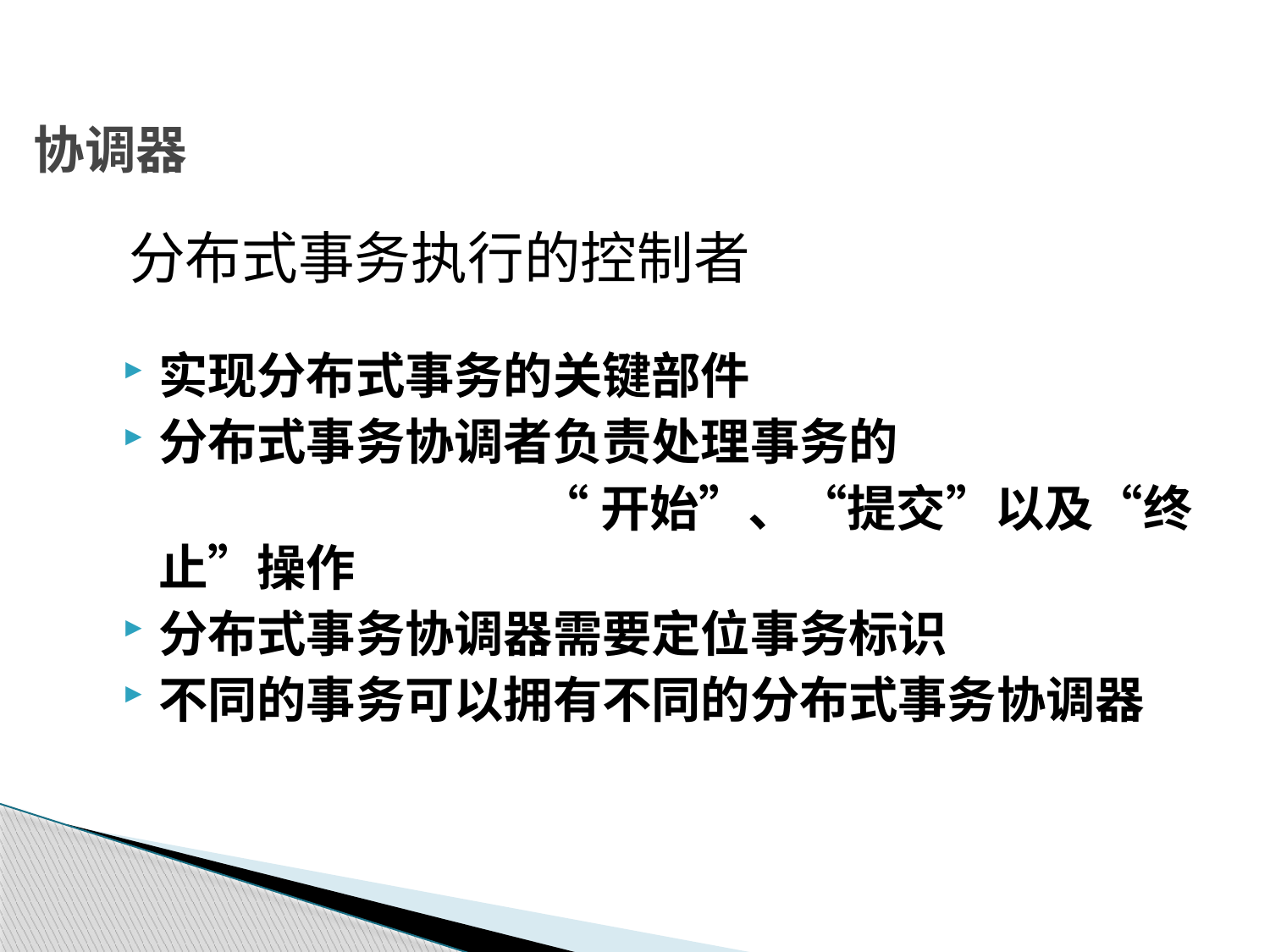

# 协调器
分布式事务执行的控制者
实现分布式事务的关键部件
分布式事务协调者负责处理事务的
				“开始”、“提交”以及“终止”操作
分布式事务协调器需要定位事务标识
不同的事务可以拥有不同的分布式事务协调器